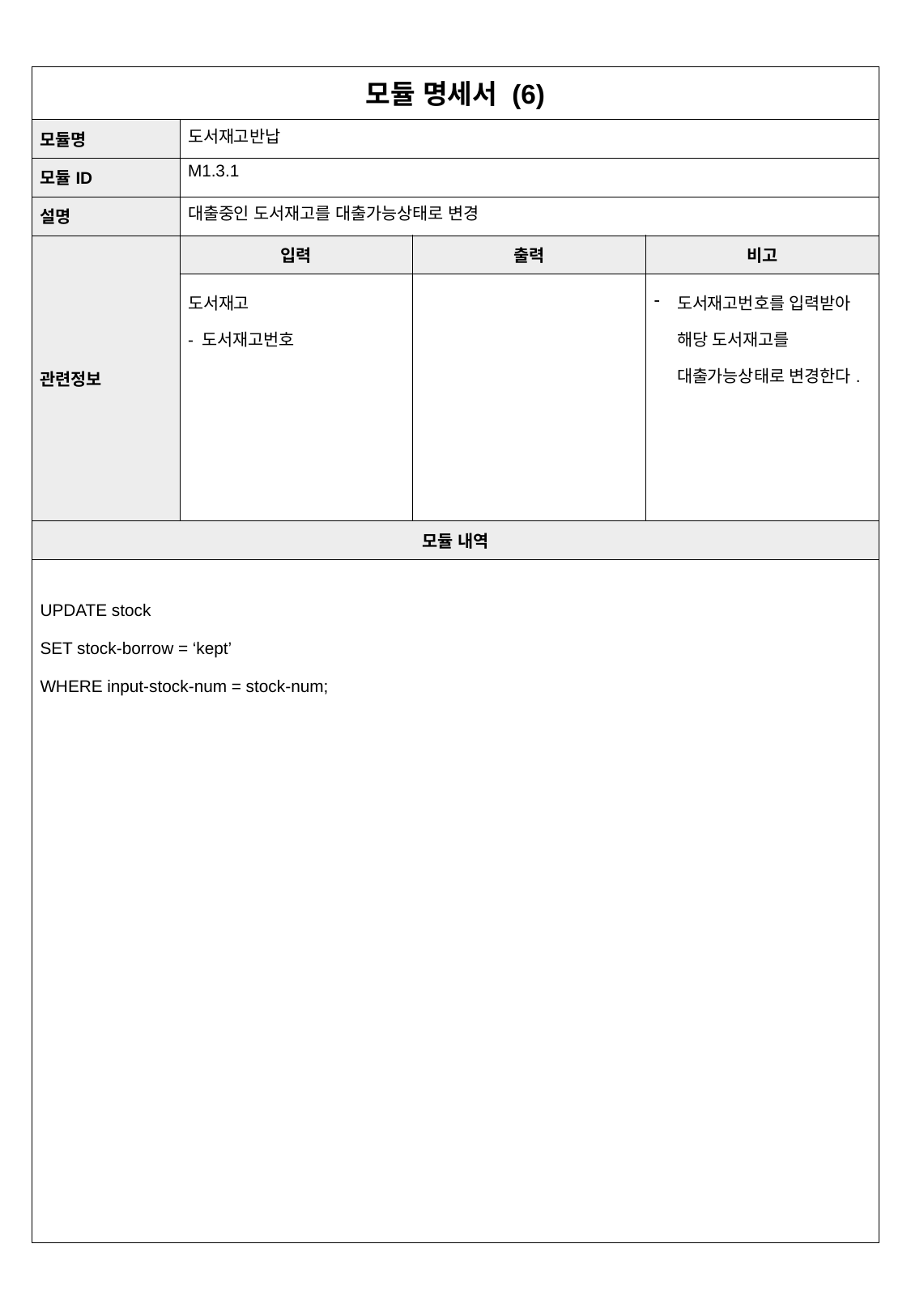

| 모듈 명세서 (6) | 주문신청서작성 |  |  |
| --- | --- | --- | --- |
| 모듈명 | 도서재고반납 |  |  |
| 모듈ID | M1.3.1 |  |  |
| 설명 | 대출중인 도서재고를 대출가능상태로 변경 |  |  |
| 관련정보 | 입력 | 출력 | 비고 |
|  | 도서재고 - 도서재고번호 |  | 도서재고번호를 입력받아 해당 도서재고를 대출가능상태로 변경한다. |
| 모듈 내역 |  |  |  |
| UPDATE stock SET stock-borrow = ‘kept’ WHERE input-stock-num = stock-num; |  |  |  |